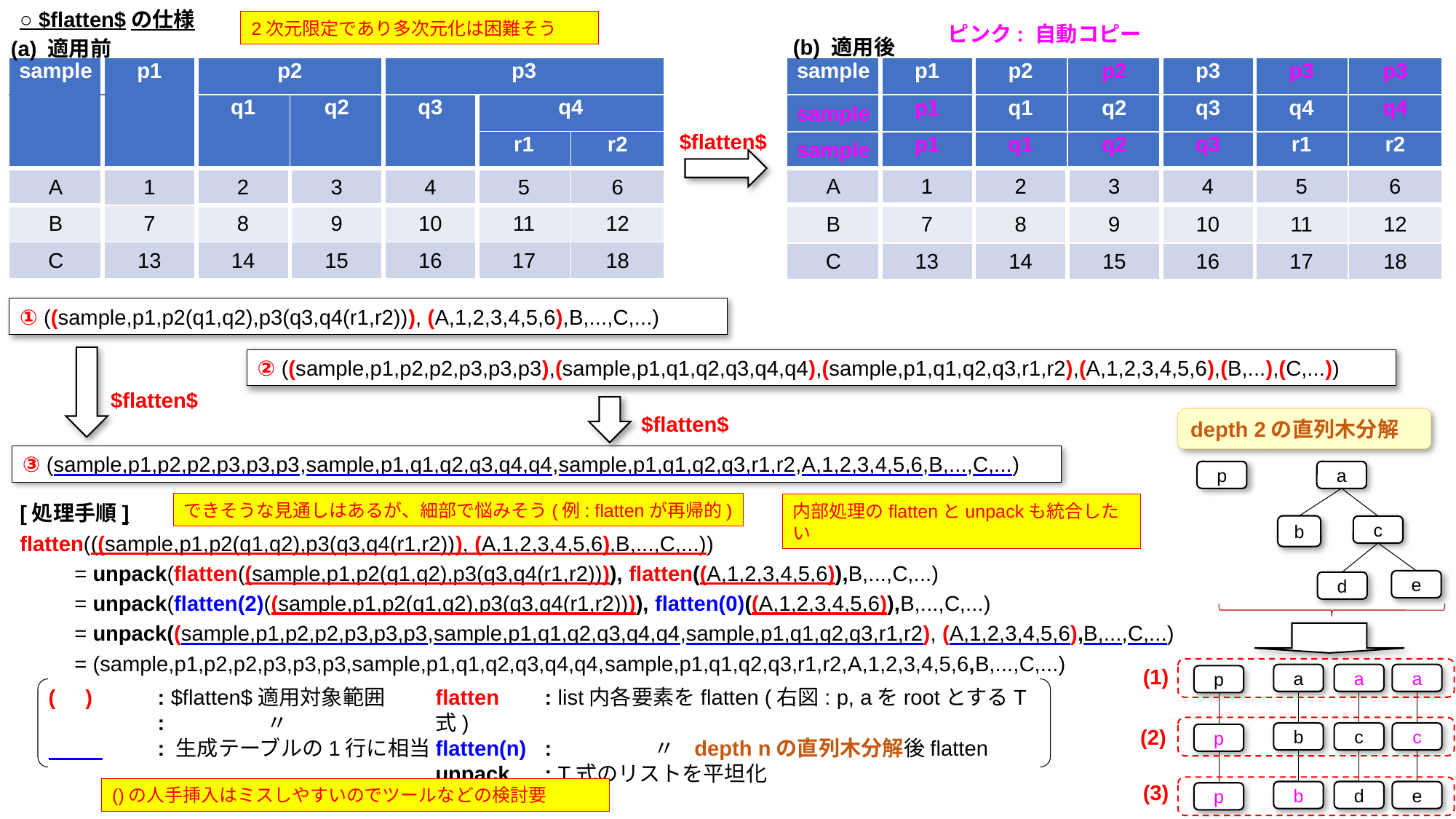

○ $flatten$の仕様
2次元限定であり多次元化は困難そう
ピンク: 自動コピー
(b) 適用後
(a) 適用前
| sample | p1 | p2 |  | p3 |  |  |
| --- | --- | --- | --- | --- | --- | --- |
|  |  | q1 | q2 | q3 | q4 |  |
|  |  |  |  |  | r1 | r2 |
| A | 1 | 2 | 3 | 4 | 5 | 6 |
| B | 7 | 8 | 9 | 10 | 11 | 12 |
| C | 13 | 14 | 15 | 16 | 17 | 18 |
| sample | p1 | p2 | p2 | p3 | p3 | p3 |
| --- | --- | --- | --- | --- | --- | --- |
| sample | p1 | q1 | q2 | q3 | q4 | q4 |
| sample | p1 | q1 | q2 | q3 | r1 | r2 |
| A | 1 | 2 | 3 | 4 | 5 | 6 |
| B | 7 | 8 | 9 | 10 | 11 | 12 |
| C | 13 | 14 | 15 | 16 | 17 | 18 |
$flatten$

① ((sample,p1,p2(q1,q2),p3(q3,q4(r1,r2))), (A,1,2,3,4,5,6),B,...,C,...)

② ((sample,p1,p2,p2,p3,p3,p3),(sample,p1,q1,q2,q3,q4,q4),(sample,p1,q1,q2,q3,r1,r2),(A,1,2,3,4,5,6),(B,...),(C,...))
$flatten$

$flatten$
depth 2の直列木分解
③ (sample,p1,p2,p2,p3,p3,p3,sample,p1,q1,q2,q3,q4,q4,sample,p1,q1,q2,q3,r1,r2,A,1,2,3,4,5,6,B,...,C,...)
p
a
できそうな見通しはあるが、細部で悩みそう(例: flattenが再帰的)
内部処理のflattenとunpackも統合したい
[処理手順]
flatten(((sample,p1,p2(q1,q2),p3(q3,q4(r1,r2))), (A,1,2,3,4,5,6),B,...,C,...))
= unpack(flatten((sample,p1,p2(q1,q2),p3(q3,q4(r1,r2)))), flatten((A,1,2,3,4,5,6)),B,...,C,...)
= unpack(flatten(2)((sample,p1,p2(q1,q2),p3(q3,q4(r1,r2)))), flatten(0)((A,1,2,3,4,5,6)),B,...,C,...)
= unpack((sample,p1,p2,p2,p3,p3,p3,sample,p1,q1,q2,q3,q4,q4,sample,p1,q1,q2,q3,r1,r2), (A,1,2,3,4,5,6),B,...,C,...)
= (sample,p1,p2,p2,p3,p3,p3,sample,p1,q1,q2,q3,q4,q4,sample,p1,q1,q2,q3,r1,r2,A,1,2,3,4,5,6,B,...,C,...)

b
c
e
d

(1)

a
a
a
p
(     )	: $flatten$適用対象範囲
	: 	〃
         	: 生成テーブルの1行に相当

flatten	: list内各要素をflatten (右図: p, aをrootとするT式)
flatten(n)	: 	〃   depth nの直列木分解後flatten
unpack	: T式のリストを平坦化

(2)
b
c
c
p
(3)

()の人手挿入はミスしやすいのでツールなどの検討要
b
d
e
p